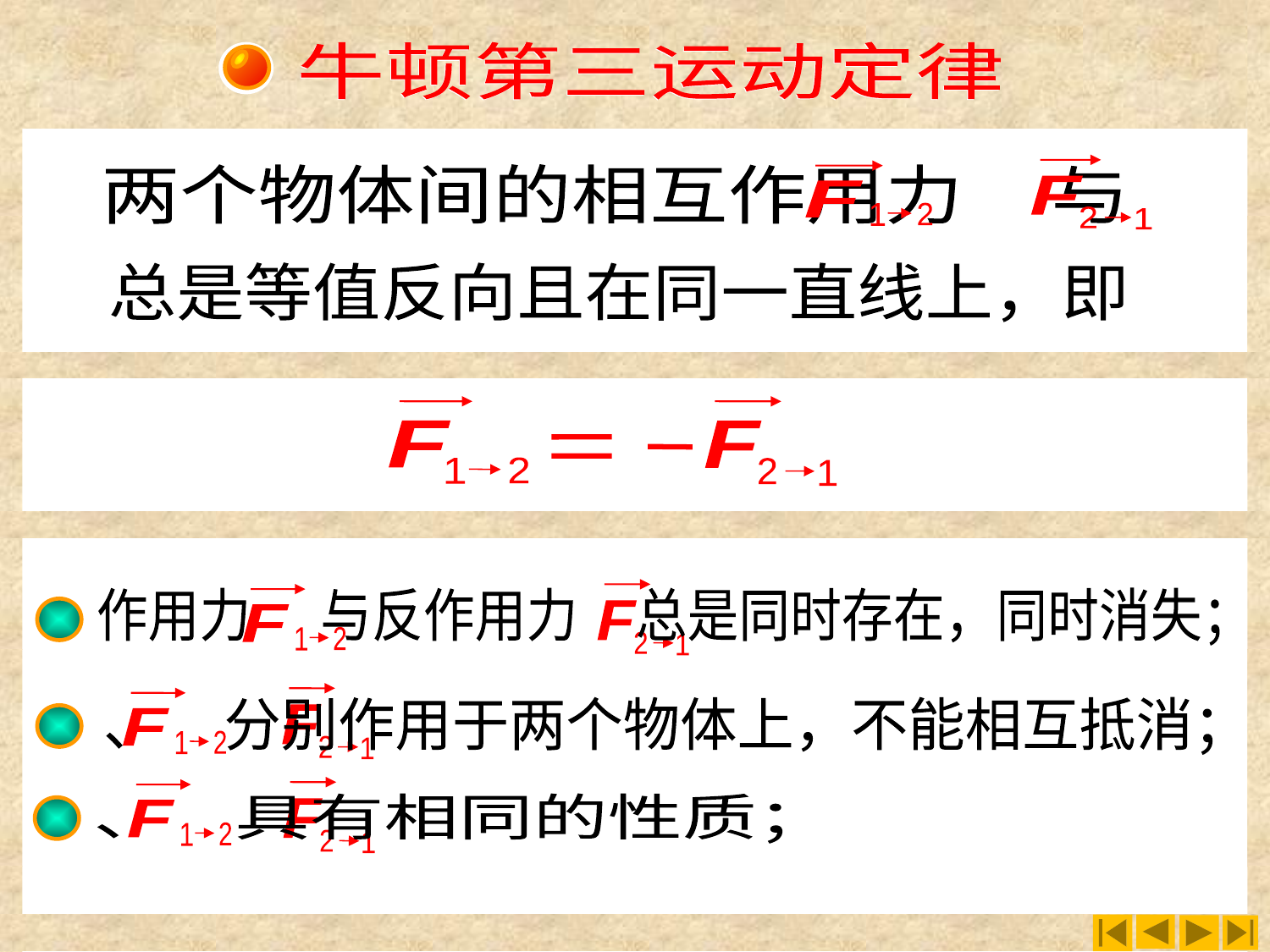

第三定律

牛顿第三运动定律

牛顿第三运动定律

F
2
1

两个物体间的相互作用力     与

F
2
1

总是等值反向且在同一直线上，即

F
2
1

F
2
1

F
2
1

作用力      与反作用力     总是同时存在，同时消失；

F
2
1

F
2
1

F
2
1

      、     分别作用于两个物体上，不能相互抵消；

F
2
1

F
2
1

      、    具有相同的性质；